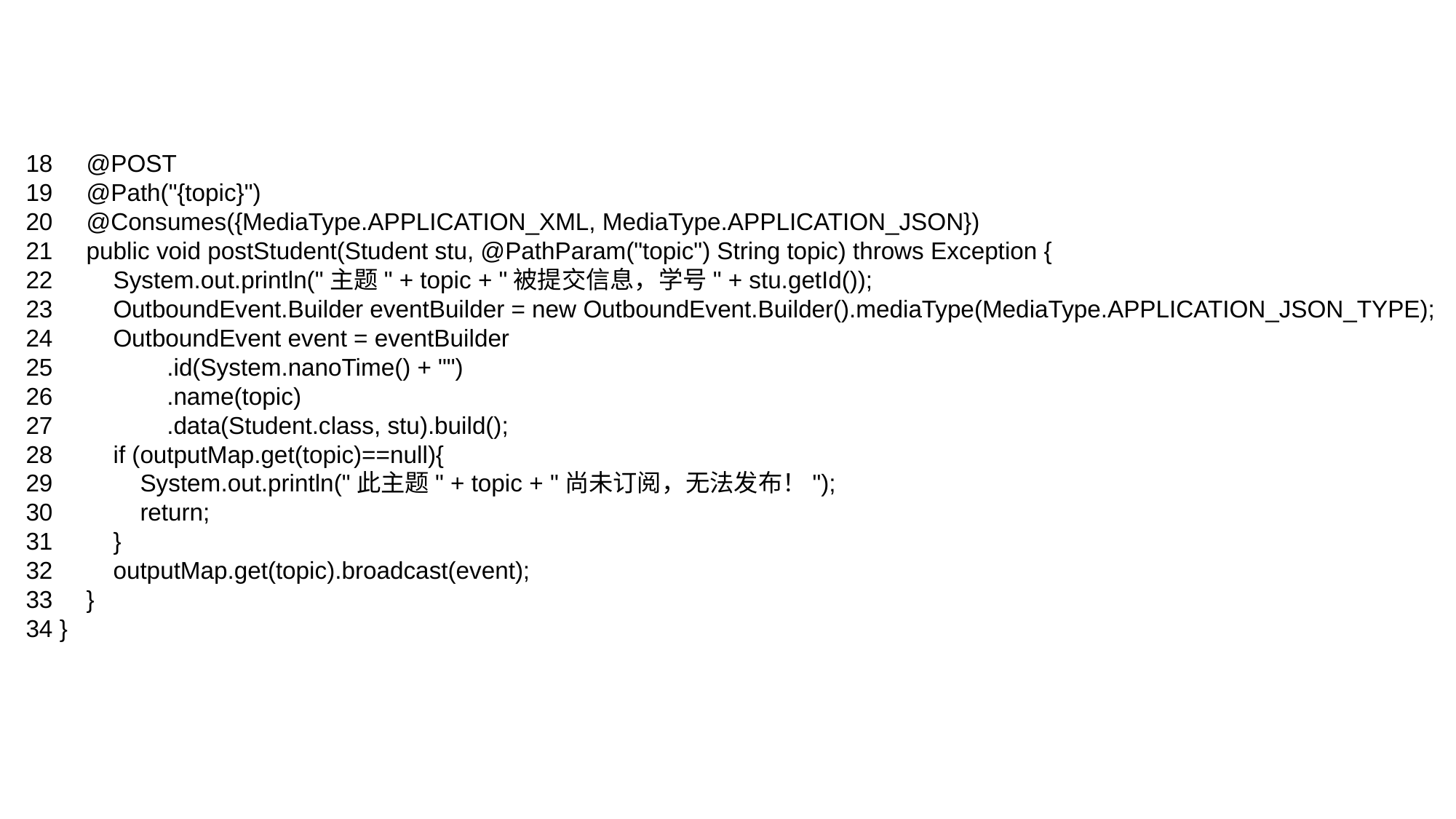

18     @POST
19     @Path("{topic}")
20     @Consumes({MediaType.APPLICATION_XML, MediaType.APPLICATION_JSON})
21     public void postStudent(Student stu, @PathParam("topic") String topic) throws Exception {
22         System.out.println("主题" + topic + "被提交信息，学号" + stu.getId());
23         OutboundEvent.Builder eventBuilder = new OutboundEvent.Builder().mediaType(MediaType.APPLICATION_JSON_TYPE);
24         OutboundEvent event = eventBuilder
25                 .id(System.nanoTime() + "")
26                 .name(topic)
27                 .data(Student.class, stu).build();
28         if (outputMap.get(topic)==null){
29             System.out.println("此主题" + topic + "尚未订阅，无法发布！");
30             return;
31         }
32         outputMap.get(topic).broadcast(event);
33     }
34 }